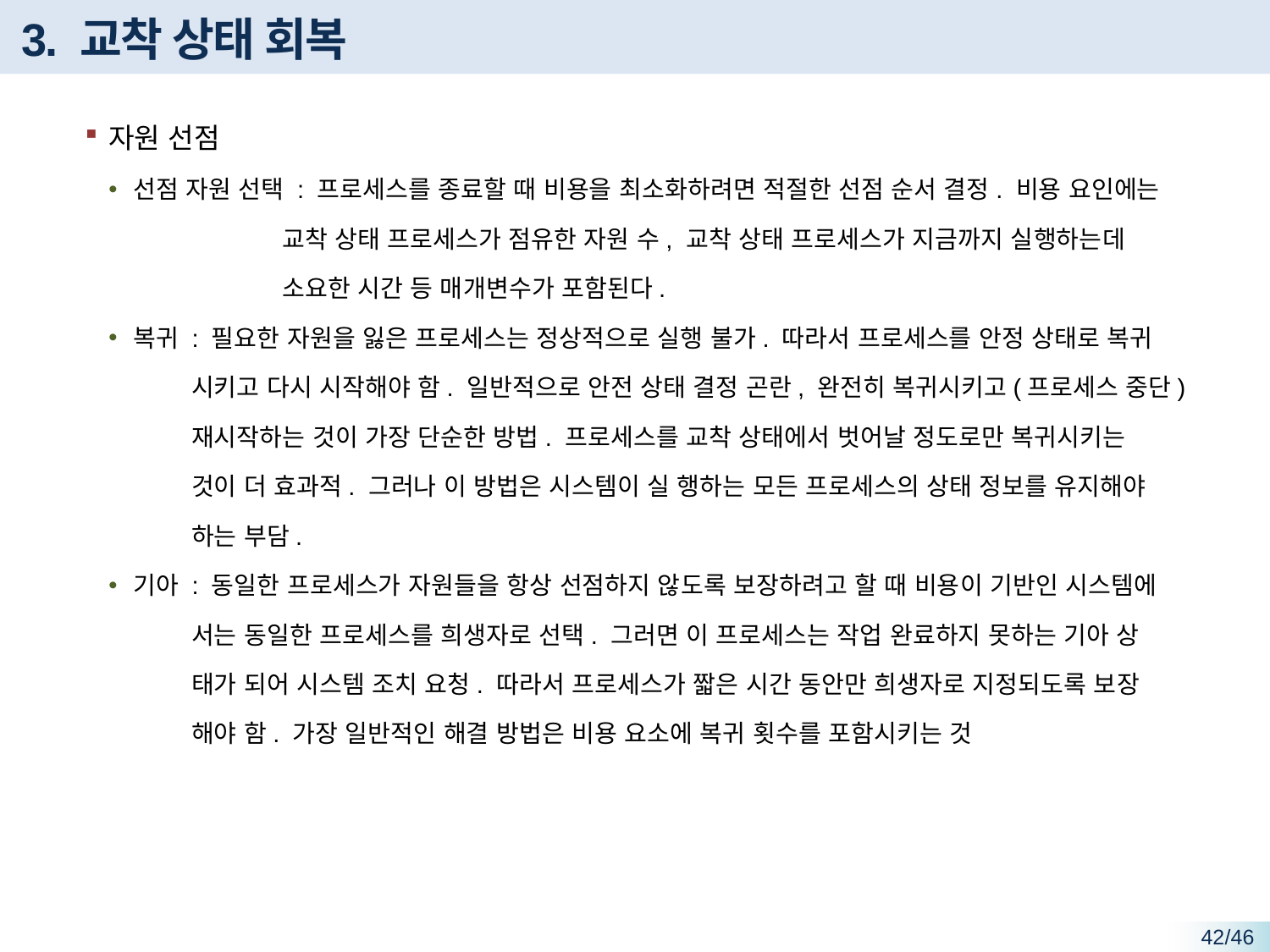

# 3. 교착 상태 회복
자원 선점
선점 자원 선택 : 프로세스를 종료할 때 비용을 최소화하려면 적절한 선점 순서 결정. 비용 요인에는
                        교착 상태 프로세스가 점유한 자원 수, 교착 상태 프로세스가 지금까지 실행하는데
                        소요한 시간 등 매개변수가 포함된다.
복귀 : 필요한 자원을 잃은 프로세스는 정상적으로 실행 불가. 따라서 프로세스를 안정 상태로 복귀
           시키고 다시 시작해야 함. 일반적으로 안전 상태 결정 곤란, 완전히 복귀시키고(프로세스 중단)
           재시작하는 것이 가장 단순한 방법. 프로세스를 교착 상태에서 벗어날 정도로만 복귀시키는
           것이 더 효과적. 그러나 이 방법은 시스템이 실 행하는 모든 프로세스의 상태 정보를 유지해야
           하는 부담.
기아 : 동일한 프로세스가 자원들을 항상 선점하지 않도록 보장하려고 할 때 비용이 기반인 시스템에
           서는 동일한 프로세스를 희생자로 선택. 그러면 이 프로세스는 작업 완료하지 못하는 기아 상
           태가 되어 시스템 조치 요청. 따라서 프로세스가 짧은 시간 동안만 희생자로 지정되도록 보장
           해야 함. 가장 일반적인 해결 방법은 비용 요소에 복귀 횟수를 포함시키는 것